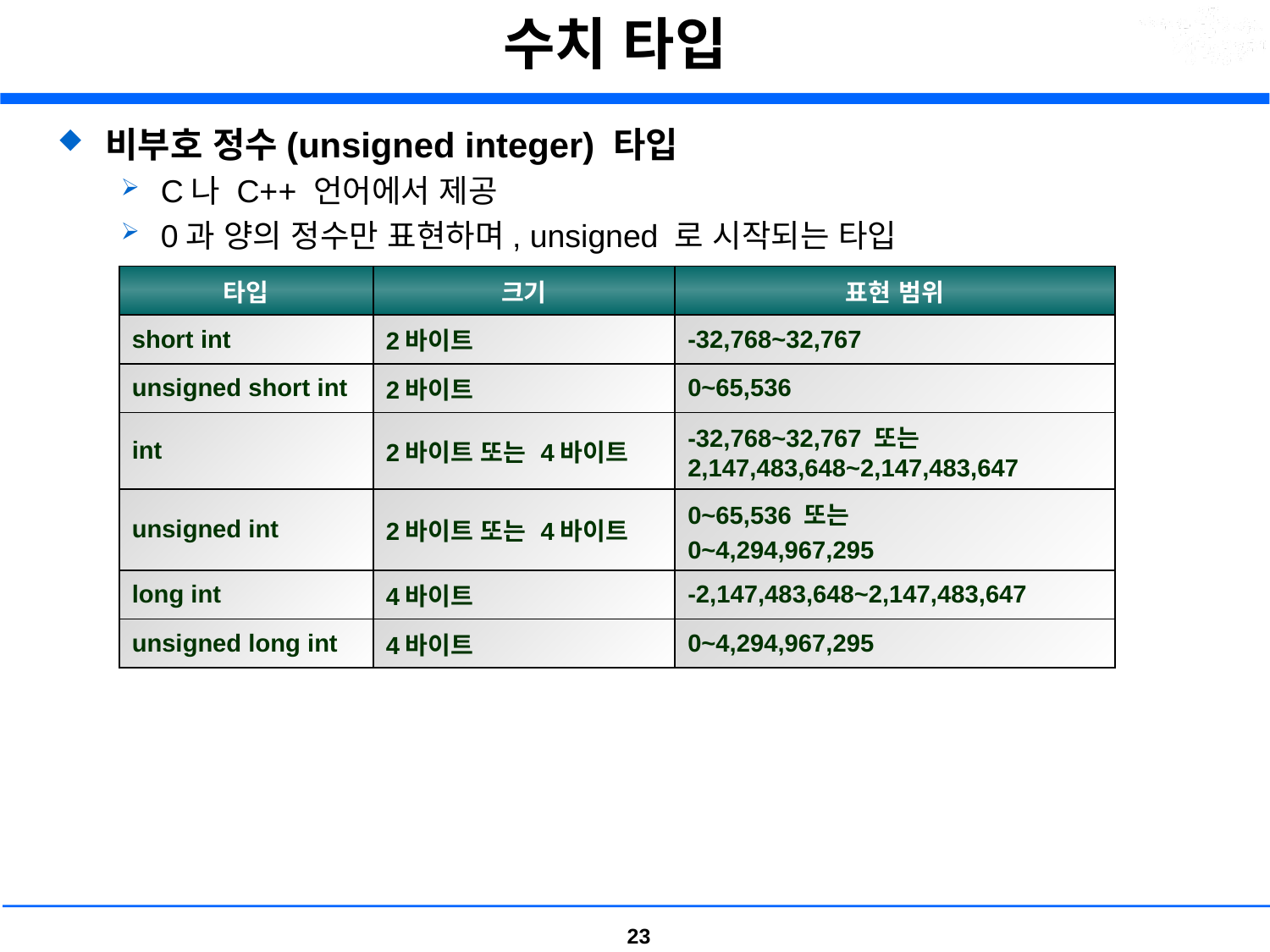

# 수치 타입
비부호 정수(unsigned integer) 타입
C나 C++ 언어에서 제공
0과 양의 정수만 표현하며, unsigned 로 시작되는 타입

| 타입 | 크기 | 표현 범위 |
| --- | --- | --- |
| short int | 2바이트 | -32,768~32,767 |
| unsigned short int | 2바이트 | 0~65,536 |
| int | 2바이트 또는 4바이트 | -32,768~32,767 또는 2,147,483,648~2,147,483,647 |
| unsigned int | 2바이트 또는 4바이트 | 0~65,536 또는 0~4,294,967,295 |
| long int | 4바이트 | -2,147,483,648~2,147,483,647 |
| unsigned long int | 4바이트 | 0~4,294,967,295 |